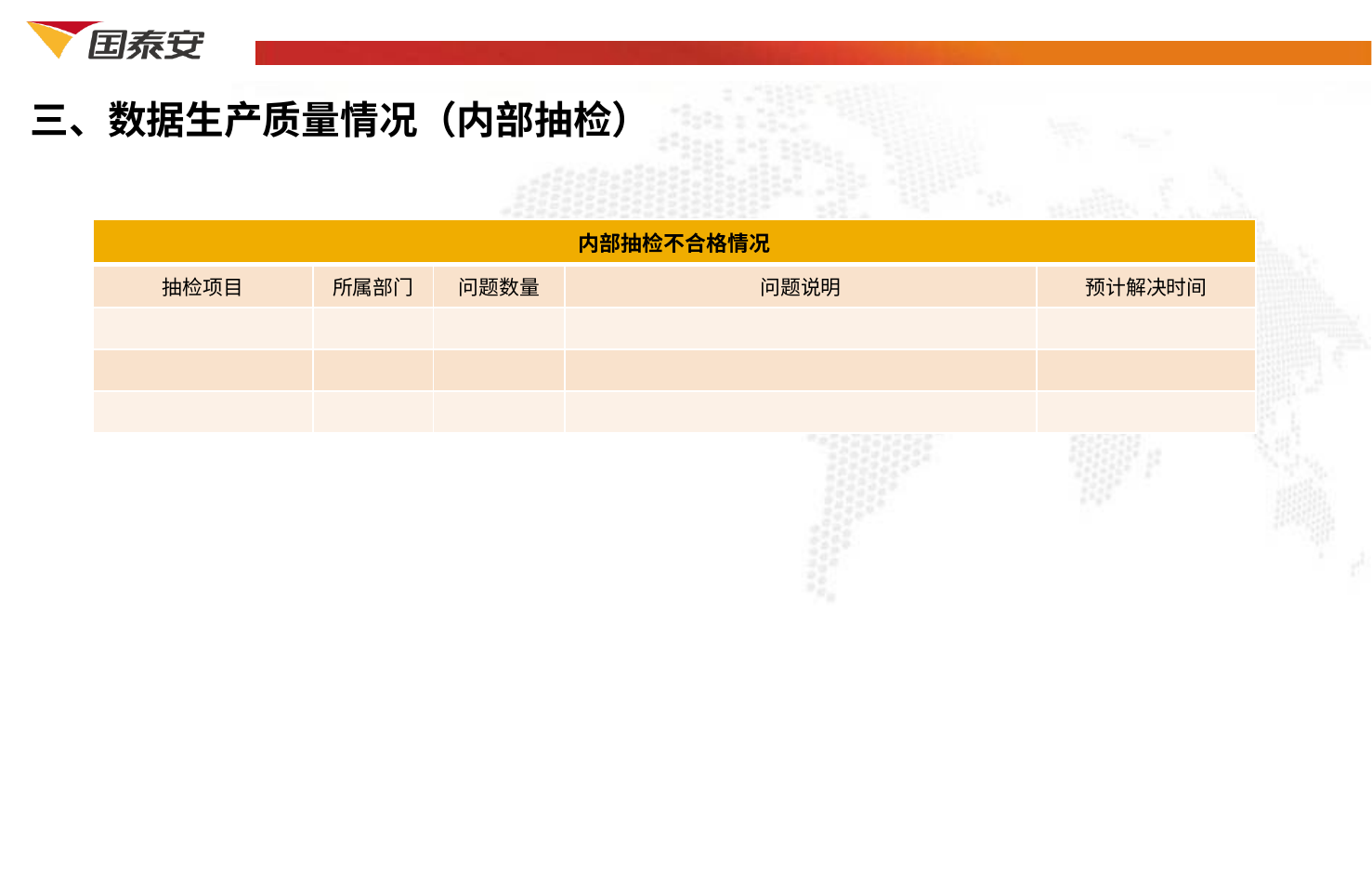

三、数据生产质量情况（内部抽检）
| 内部抽检不合格情况 |  |  |  |  |
| --- | --- | --- | --- | --- |
| 抽检项目 | 所属部门 | 问题数量 | 问题说明 | 预计解决时间 |
|  |  |  |  |  |
|  |  |  |  |  |
|  |  |  |  |  |